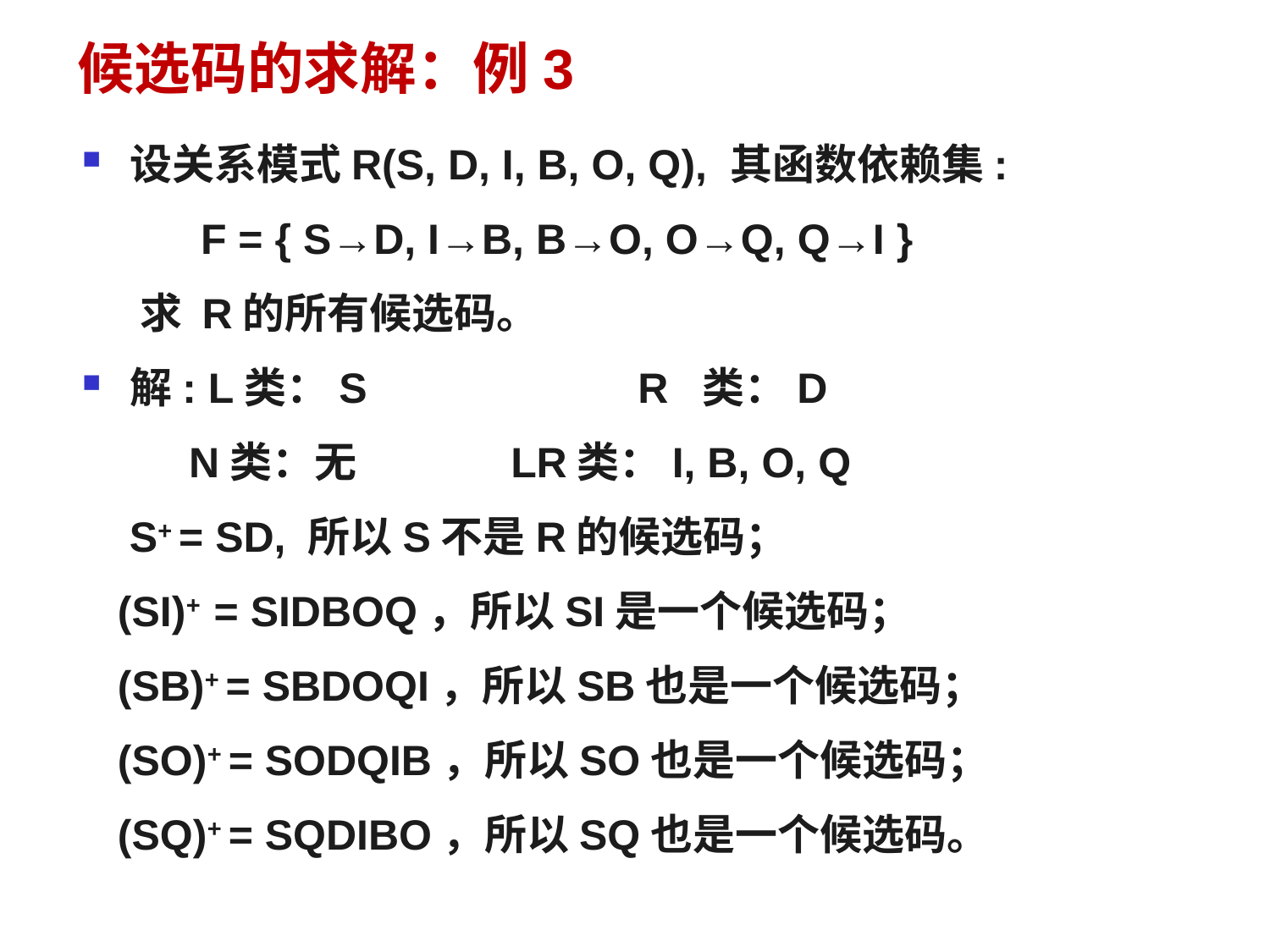

# 候选码的求解：例3
设关系模式R(S, D, I, B, O, Q), 其函数依赖集:
          F = { S→D, I→B, B→O, O→Q, Q→I }
     求 R的所有候选码。
解: L类：S  		R  类：D
         N类：无		LR类：I, B, O, Q
    S+ = SD, 所以S不是R的候选码；
   (SI)+  = SIDBOQ，所以SI是一个候选码；
   (SB)+ = SBDOQI，所以SB也是一个候选码；
   (SO)+ = SODQIB，所以SO也是一个候选码；
   (SQ)+ = SQDIBO，所以SQ也是一个候选码。